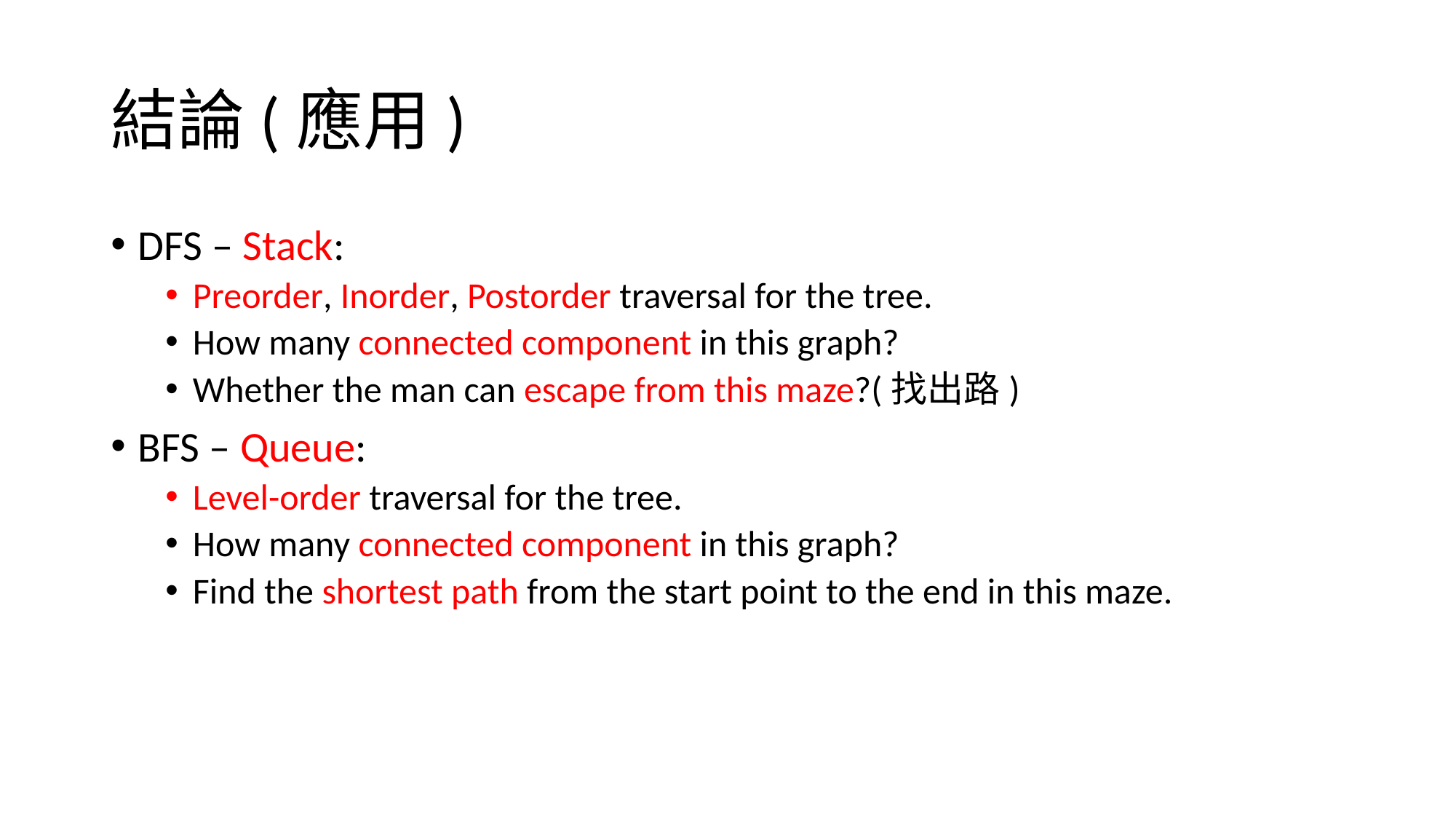

# 結論(應用)
DFS – Stack:
Preorder, Inorder, Postorder traversal for the tree.
How many connected component in this graph?
Whether the man can escape from this maze?(找出路)
BFS – Queue:
Level-order traversal for the tree.
How many connected component in this graph?
Find the shortest path from the start point to the end in this maze.